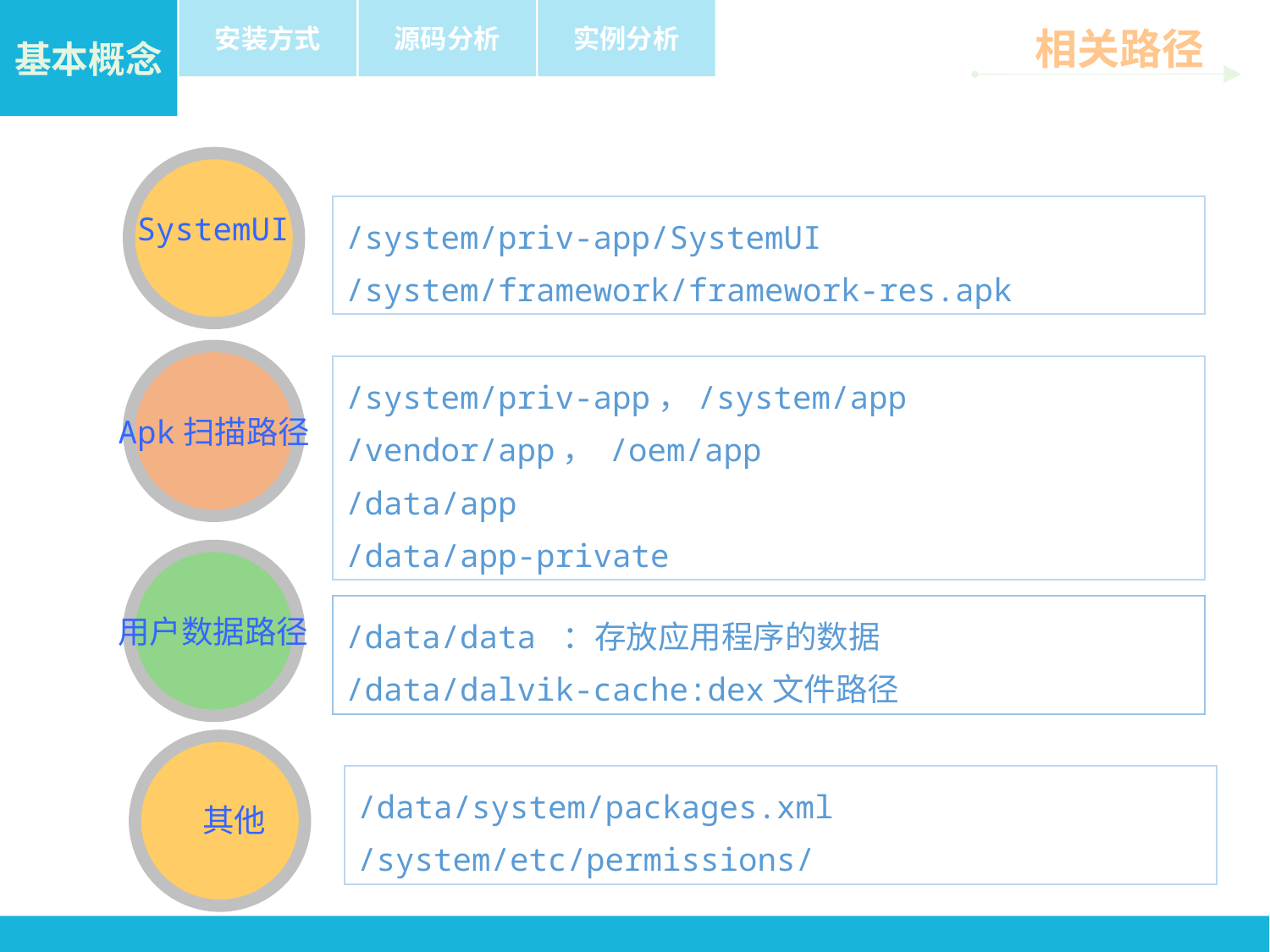

基本概念
安装方式
源码分析
实例分析
相关路径

/system/priv-app/SystemUI
/system/framework/framework-res.apk
SystemUI

/system/priv-app，/system/app
/vendor/app， /oem/app
/data/app
/data/app-private
Apk扫描路径

/data/data ：存放应用程序的数据
/data/dalvik-cache:dex文件路径
用户数据路径

/data/system/packages.xml
/system/etc/permissions/
其他